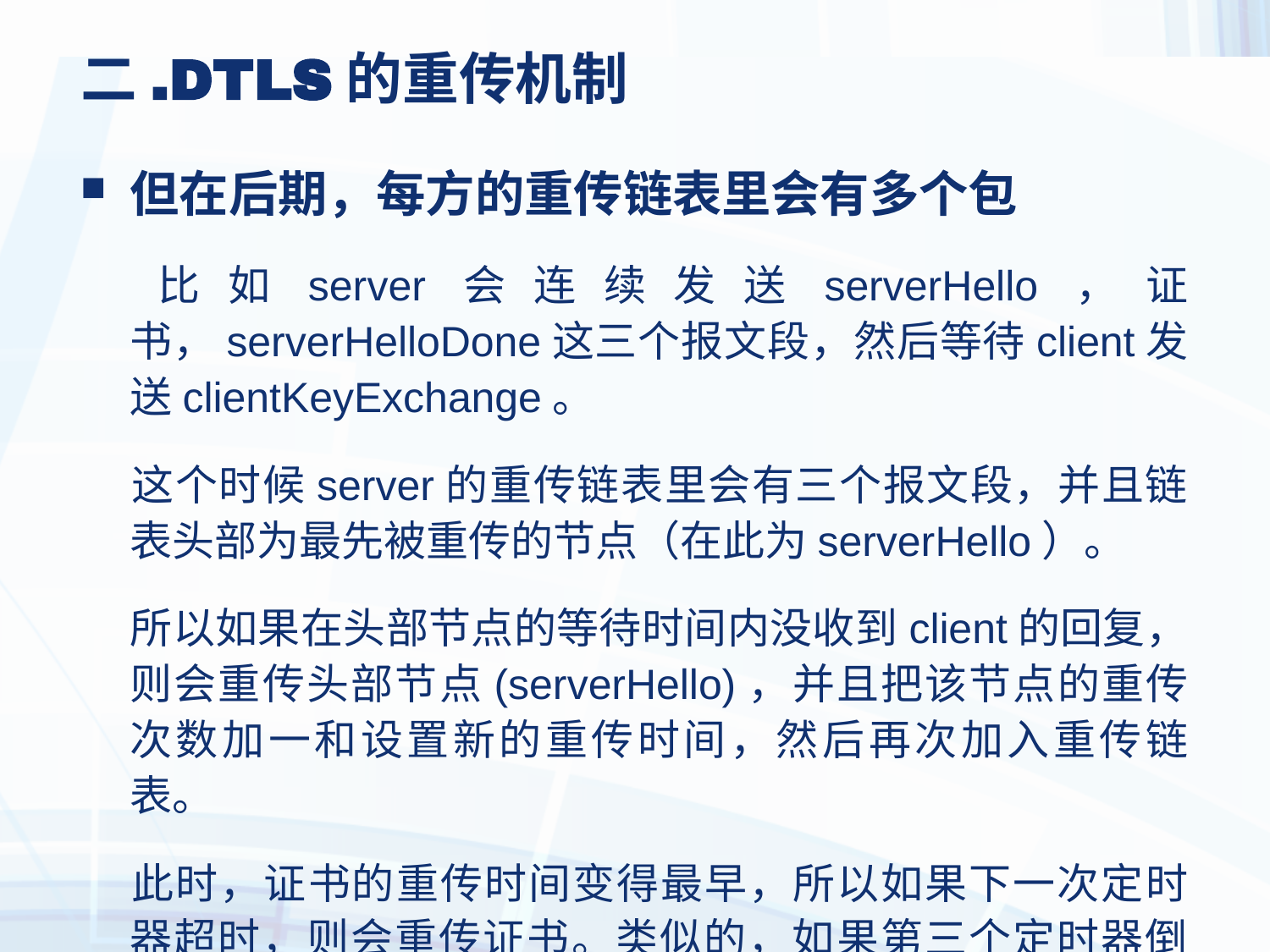

# 二.DTLS的重传机制
但在后期，每方的重传链表里会有多个包
	比如server会连续发送serverHello，证书，serverHelloDone这三个报文段，然后等待client发送clientKeyExchange。
	这个时候server的重传链表里会有三个报文段，并且链表头部为最先被重传的节点（在此为serverHello）。
	所以如果在头部节点的等待时间内没收到client的回复，则会重传头部节点(serverHello)，并且把该节点的重传次数加一和设置新的重传时间，然后再次加入重传链表。
	此时，证书的重传时间变得最早，所以如果下一次定时器超时，则会重传证书。类似的，如果第三个定时器倒计时周期依旧超时，则会重传serverHelloDone.